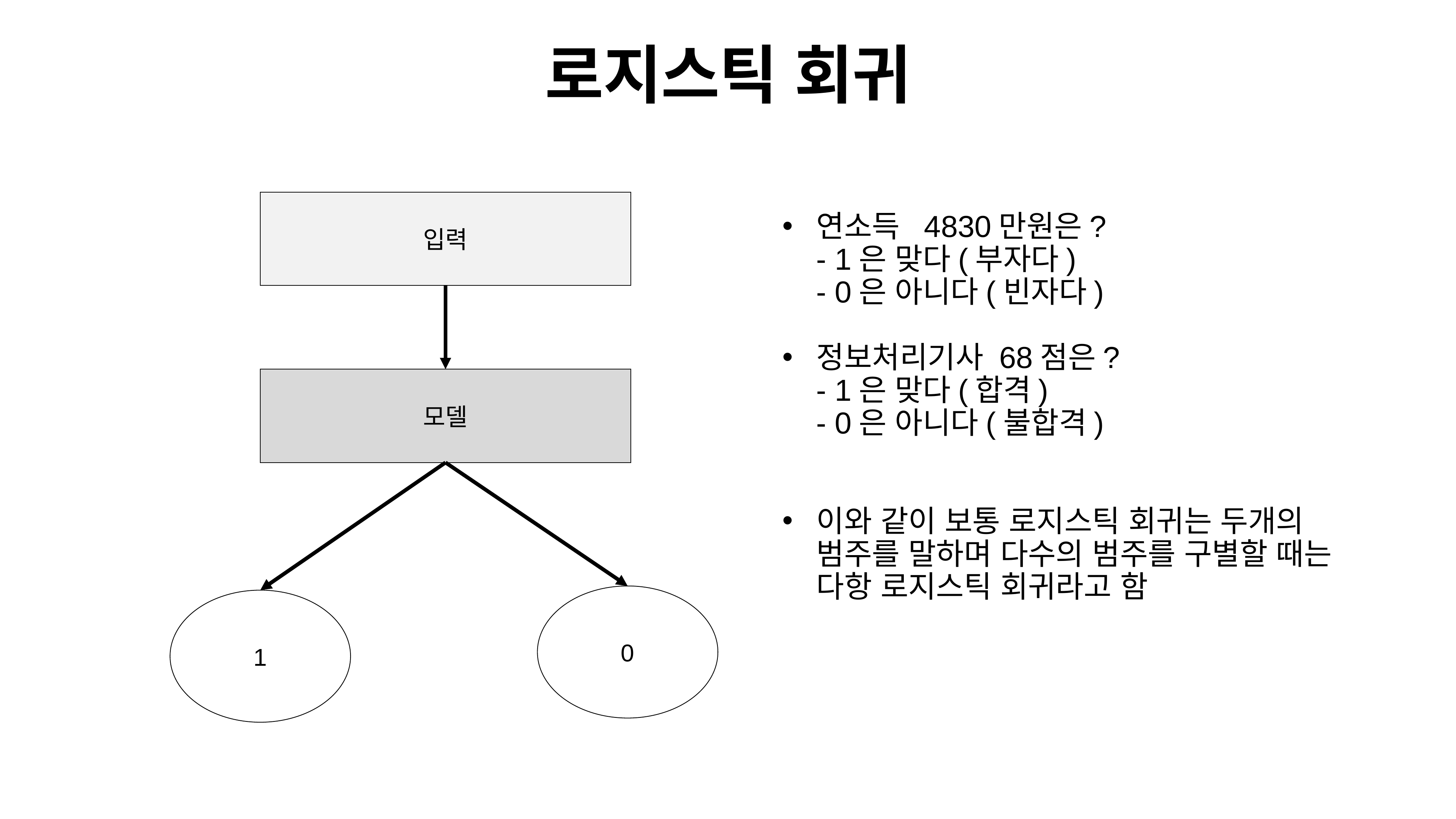

# 로지스틱 회귀

입력

연소득  4830만원은?
    - 1은 맞다(부자다)
    - 0은 아니다(빈자다)

정보처리기사 68점은?
    - 1은 맞다(합격)
    - 0은 아니다(불합격)

이와 같이 보통 로지스틱 회귀는 두개의 범주를 말하며 다수의 범주를 구별할 때는 다항 로지스틱 회귀라고 함

모델

0

1